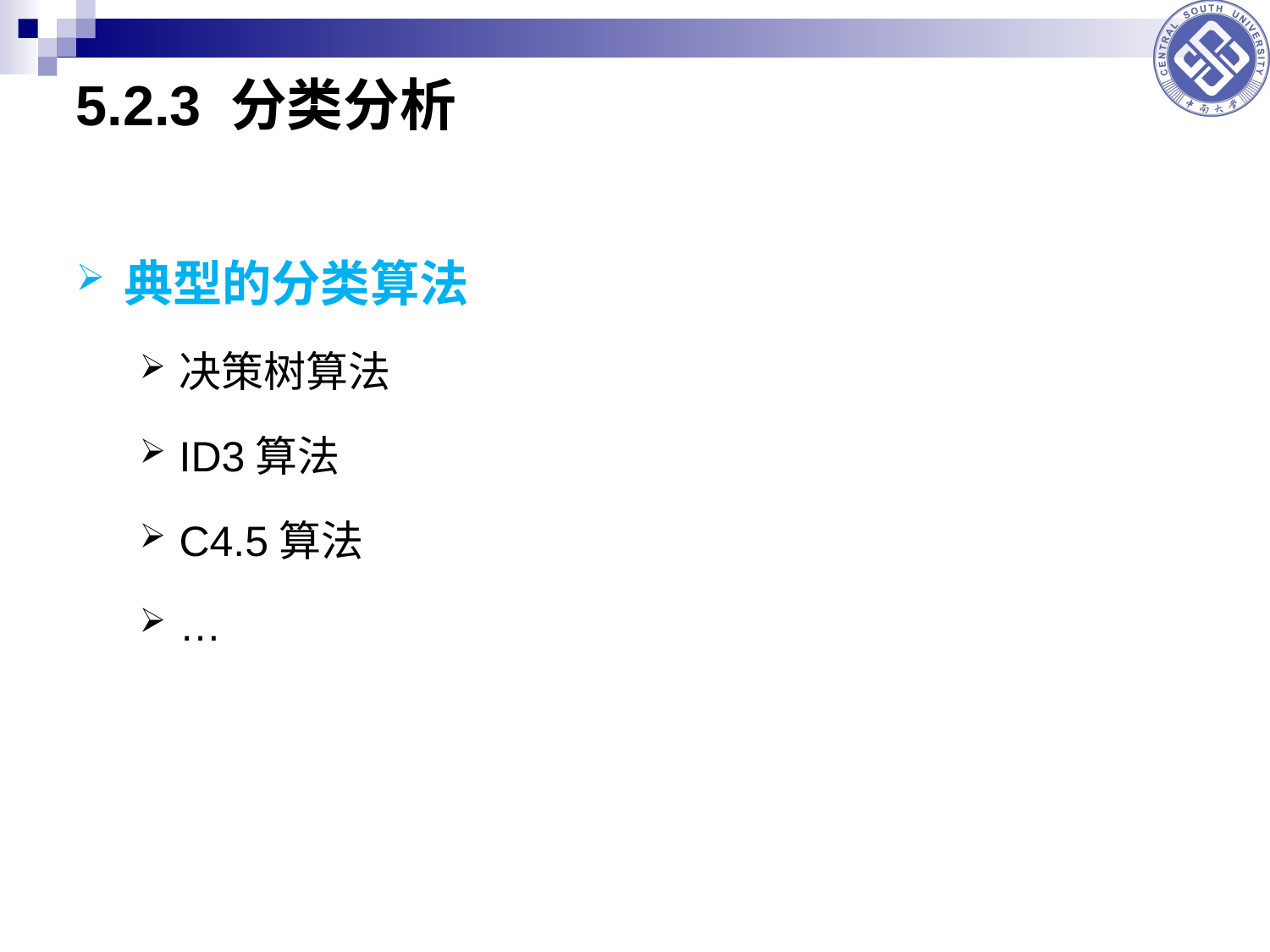

5.2.3 分类分析
典型的分类算法
决策树算法
ID3算法
C4.5算法
…